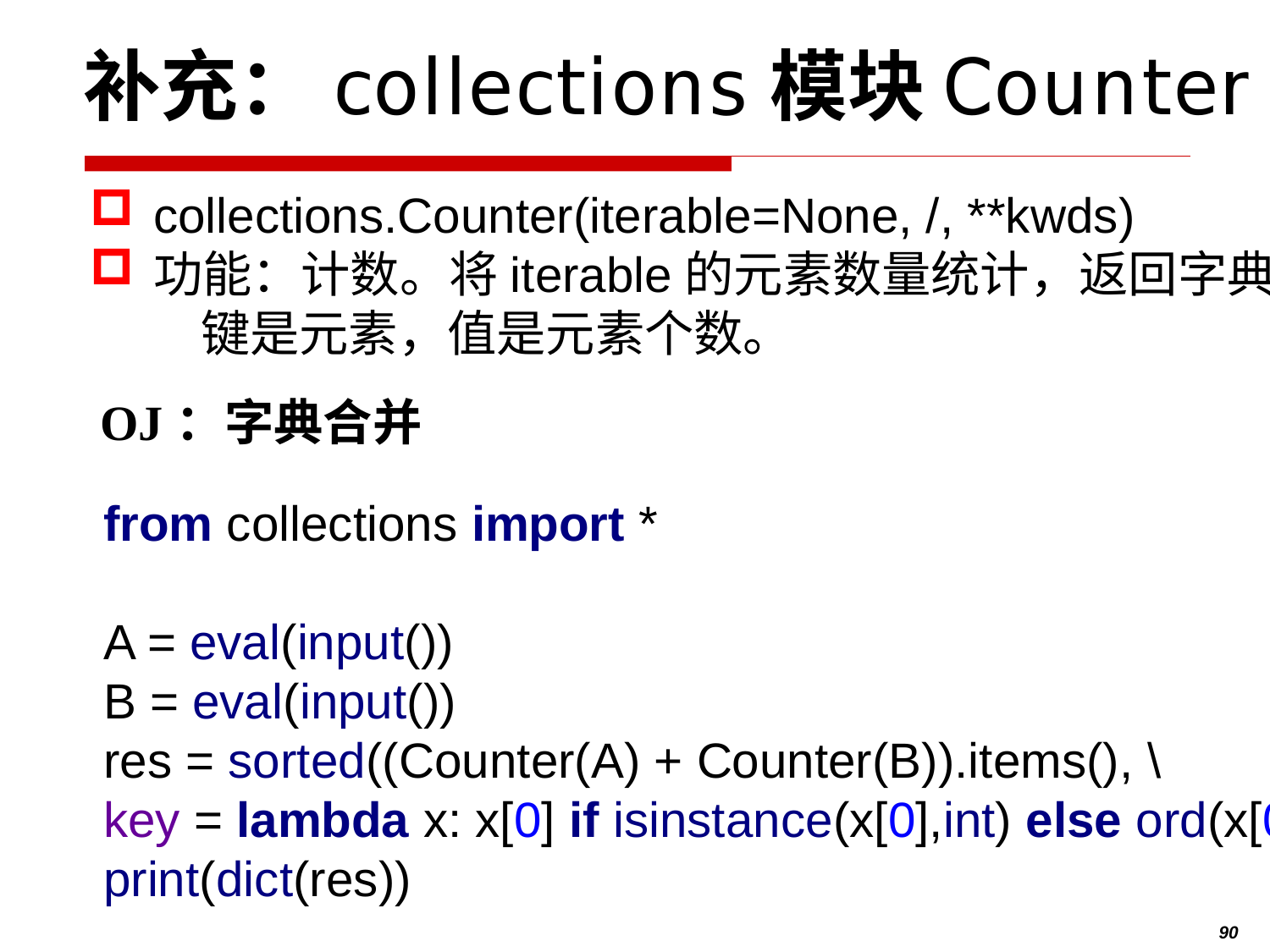

# 补充：collections模块Counter
collections.Counter(iterable=None, /, **kwds)
功能：计数。将iterable的元素数量统计，返回字典。
         键是元素，值是元素个数。
 OJ：字典合并
from collections import *
A = eval(input())
B = eval(input())
res = sorted((Counter(A) + Counter(B)).items(), \
key = lambda x: x[0] if isinstance(x[0],int) else ord(x[0]))
print(dict(res))

90